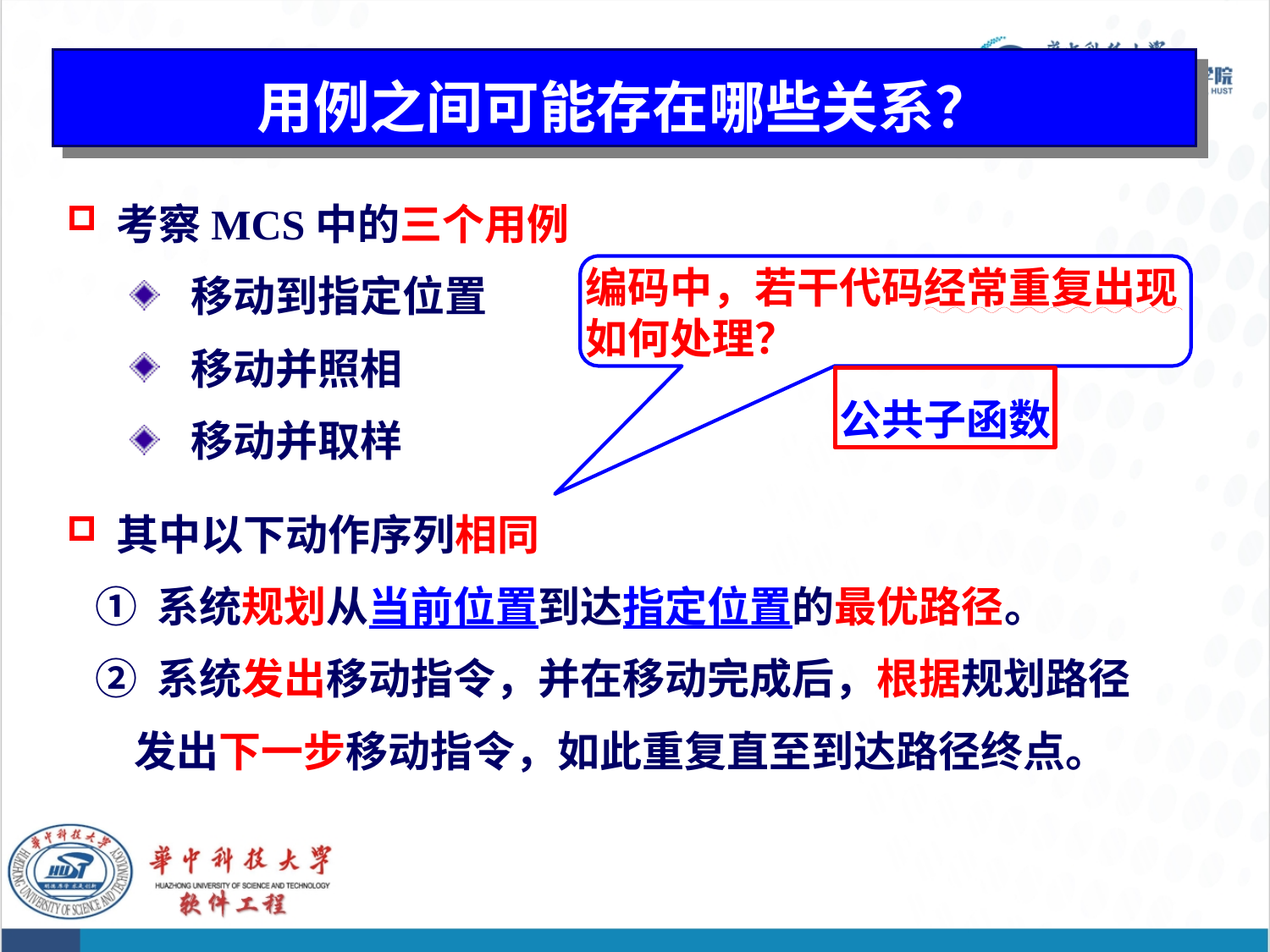

# 用例之间可能存在哪些关系？
考察MCS中的三个用例
移动到指定位置
移动并照相
移动并取样
其中以下动作序列相同
   ① 系统规划从当前位置到达指定位置的最优路径。
   ② 系统发出移动指令，并在移动完成后，根据规划路径
      发出下一步移动指令，如此重复直至到达路径终点。
编码中，若干代码经常重复出现
如何处理？
公共子函数